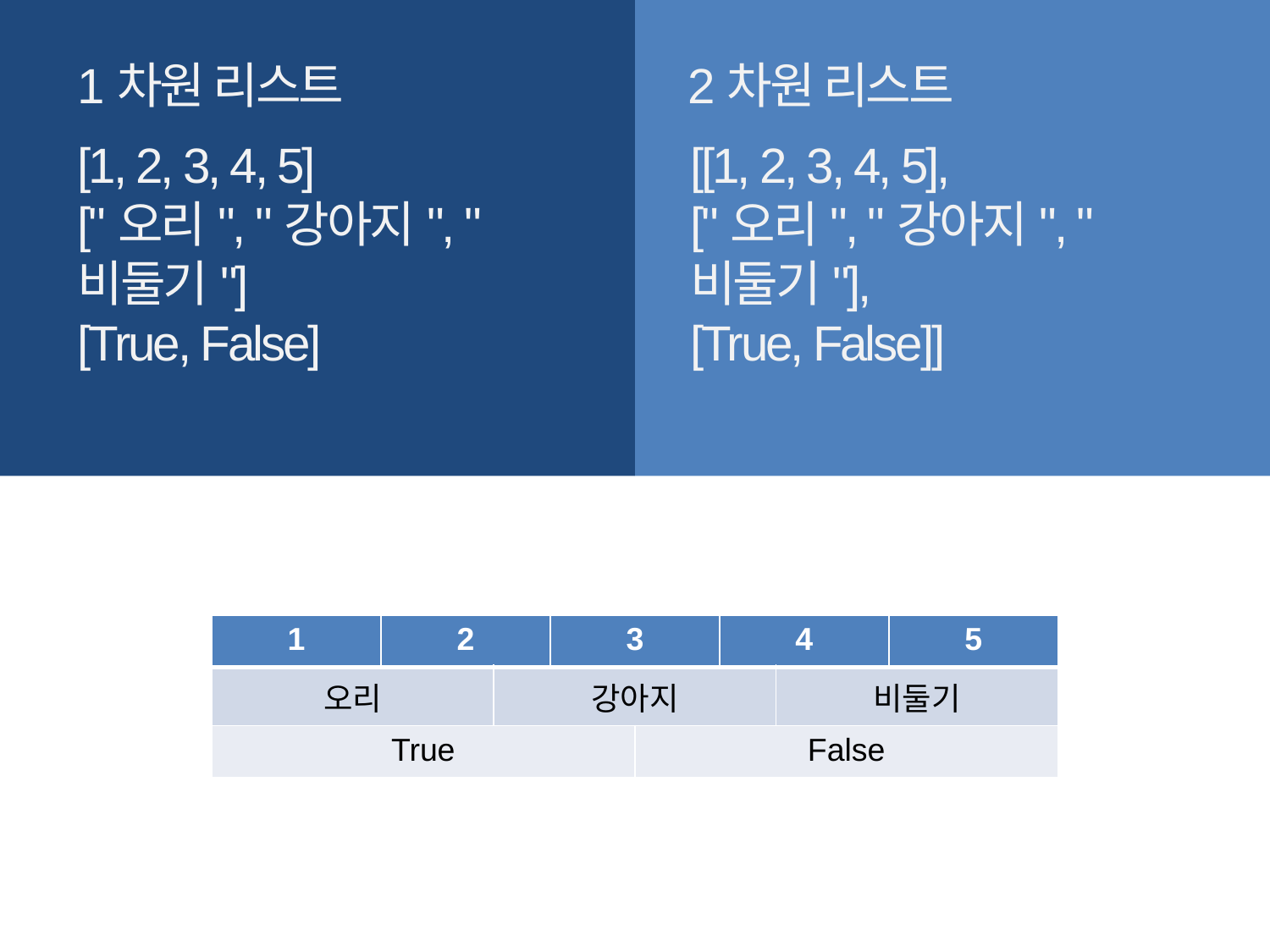

1차원 리스트
2차원 리스트

[1, 2, 3, 4, 5]
["오리", "강아지", "비둘기"]
[True, False]
[[1, 2, 3, 4, 5],
["오리", "강아지", "비둘기"],
[True, False]]

| 1 | 2 |  | 3 |  | 4 |  | 5 |
| --- | --- | --- | --- | --- | --- | --- | --- |
| 오리 |  | 강아지 |  |  |  | 비둘기 |  |
| True |  |  |  | False |  |  |  |